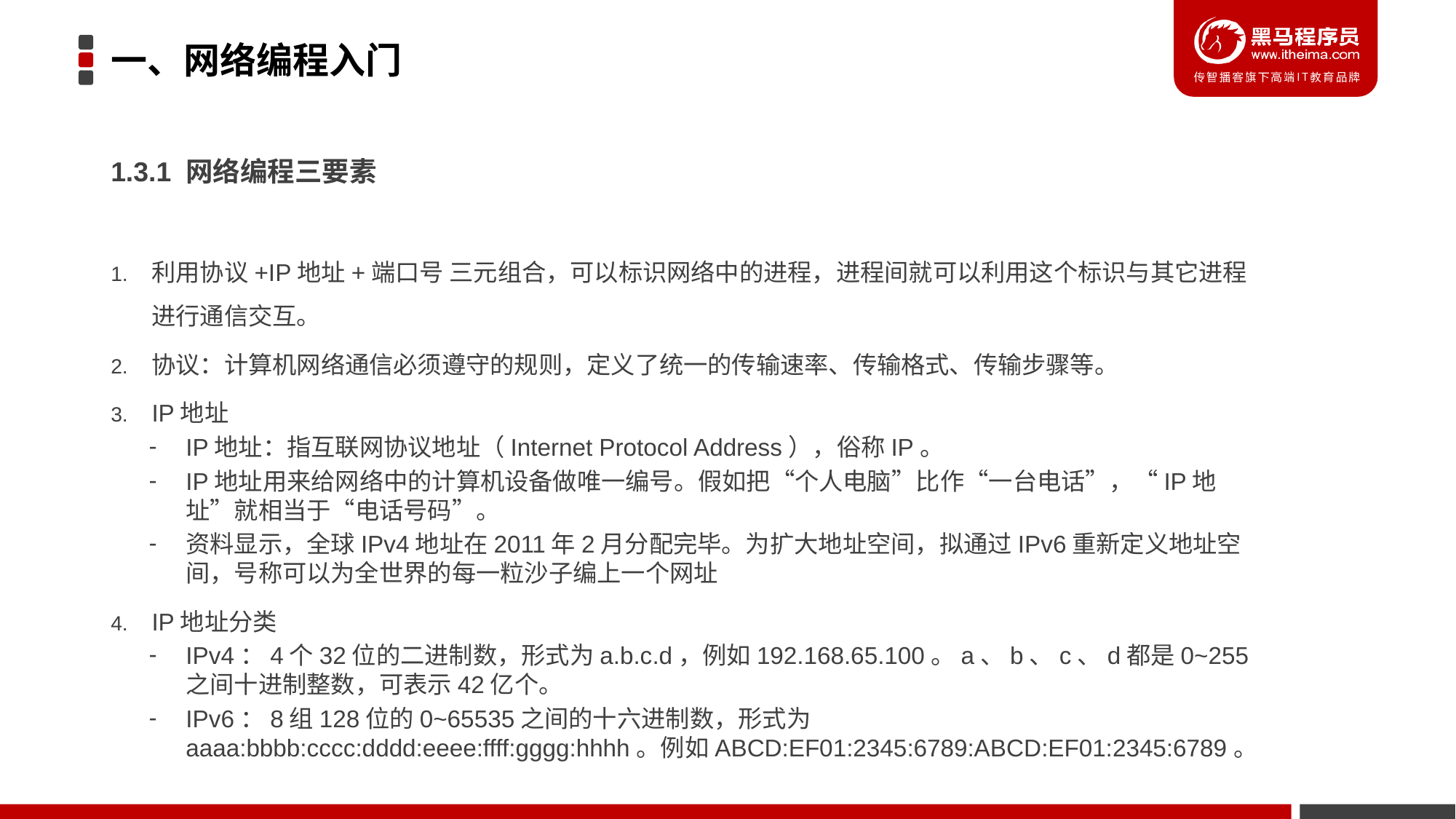

# 一、网络编程入门
1.3.1 网络编程三要素
利用协议+IP地址+端口号 三元组合，可以标识网络中的进程，进程间就可以利用这个标识与其它进程进行通信交互。
协议：计算机网络通信必须遵守的规则，定义了统一的传输速率、传输格式、传输步骤等。
IP地址
IP地址：指互联网协议地址（Internet Protocol Address），俗称IP。
IP地址用来给网络中的计算机设备做唯一编号。假如把“个人电脑”比作“一台电话”，“IP地址”就相当于“电话号码”。
资料显示，全球IPv4地址在2011年2月分配完毕。为扩大地址空间，拟通过IPv6重新定义地址空间，号称可以为全世界的每一粒沙子编上一个网址
IP地址分类
IPv4：4个32位的二进制数，形式为a.b.c.d，例如192.168.65.100。a、b、c、d都是0~255之间十进制整数，可表示42亿个。
IPv6：8组128位的0~65535之间的十六进制数，形式为aaaa:bbbb:cccc:dddd:eeee:ffff:gggg:hhhh。例如ABCD:EF01:2345:6789:ABCD:EF01:2345:6789。